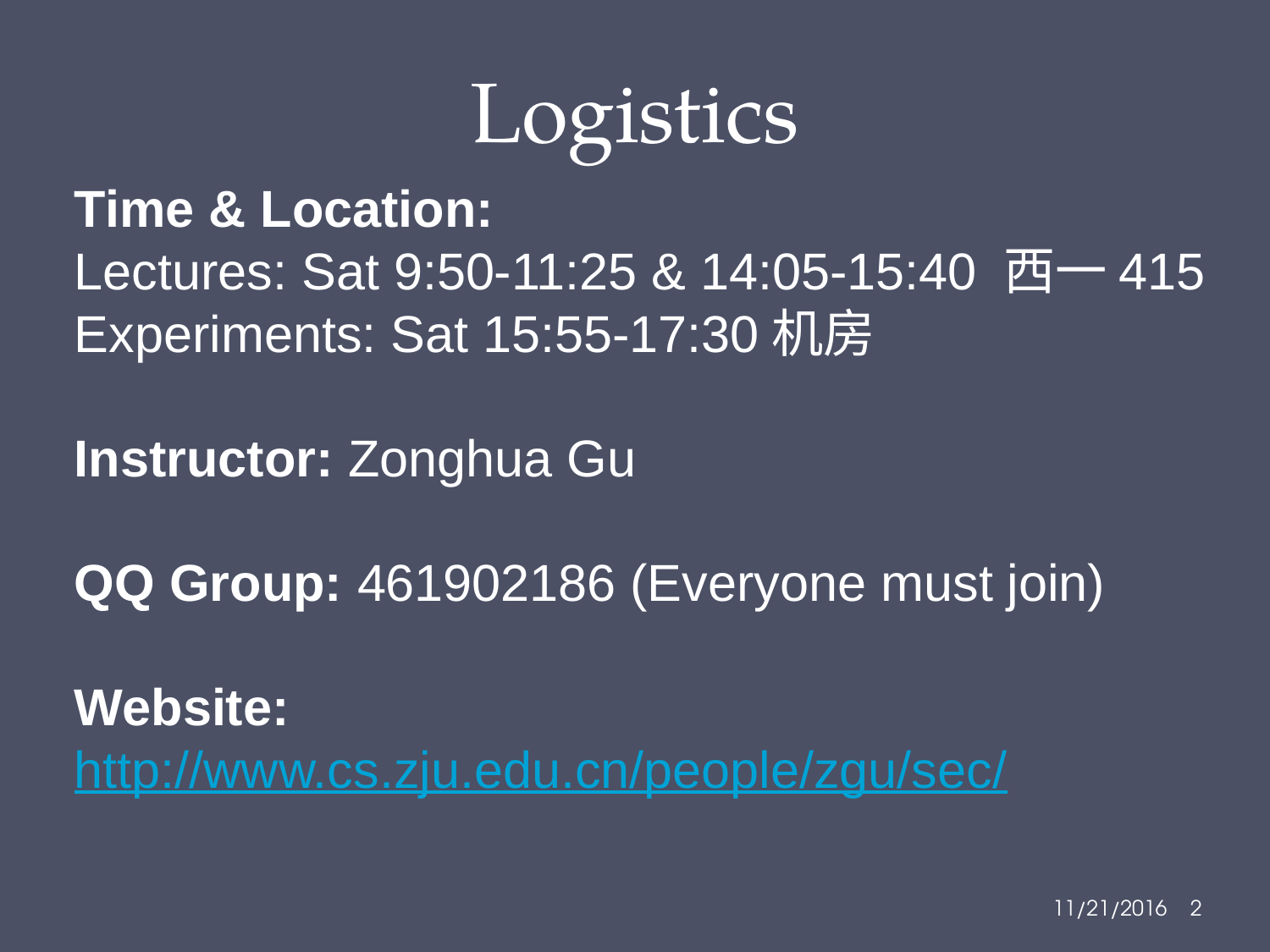

# Logistics
Time & Location:
Lectures: Sat 9:50-11:25 & 14:05-15:40 西一415
Experiments: Sat 15:55-17:30机房

Instructor: Zonghua Gu

QQ Group: 461902186 (Everyone must join)

Website: http://www.cs.zju.edu.cn/people/zgu/sec/
11/21/2016
2